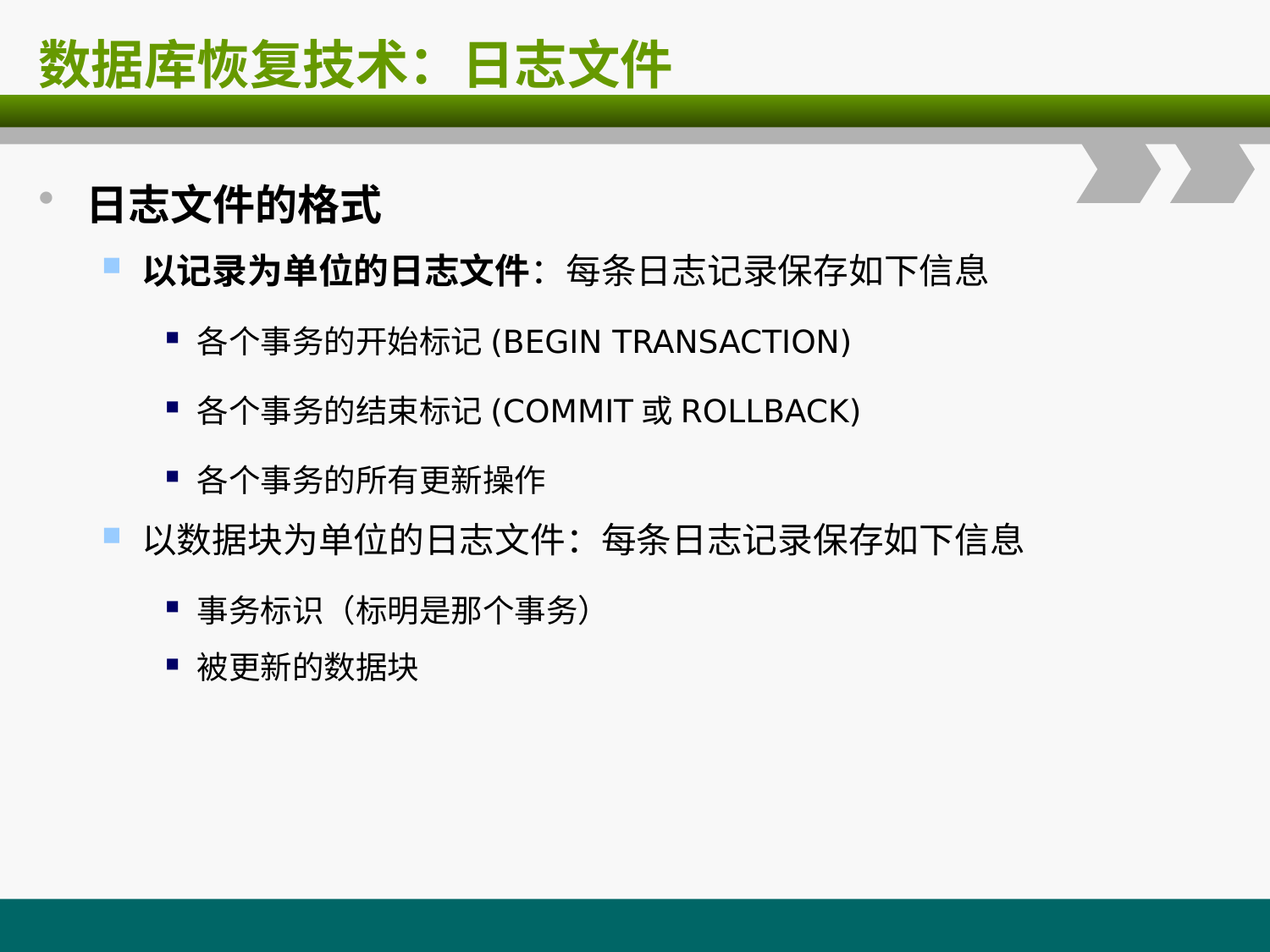

# 数据库恢复技术：日志文件
日志文件的格式
以记录为单位的日志文件：每条日志记录保存如下信息
各个事务的开始标记(BEGIN TRANSACTION)
各个事务的结束标记(COMMIT或ROLLBACK)
各个事务的所有更新操作
以数据块为单位的日志文件：每条日志记录保存如下信息
事务标识（标明是那个事务）
被更新的数据块